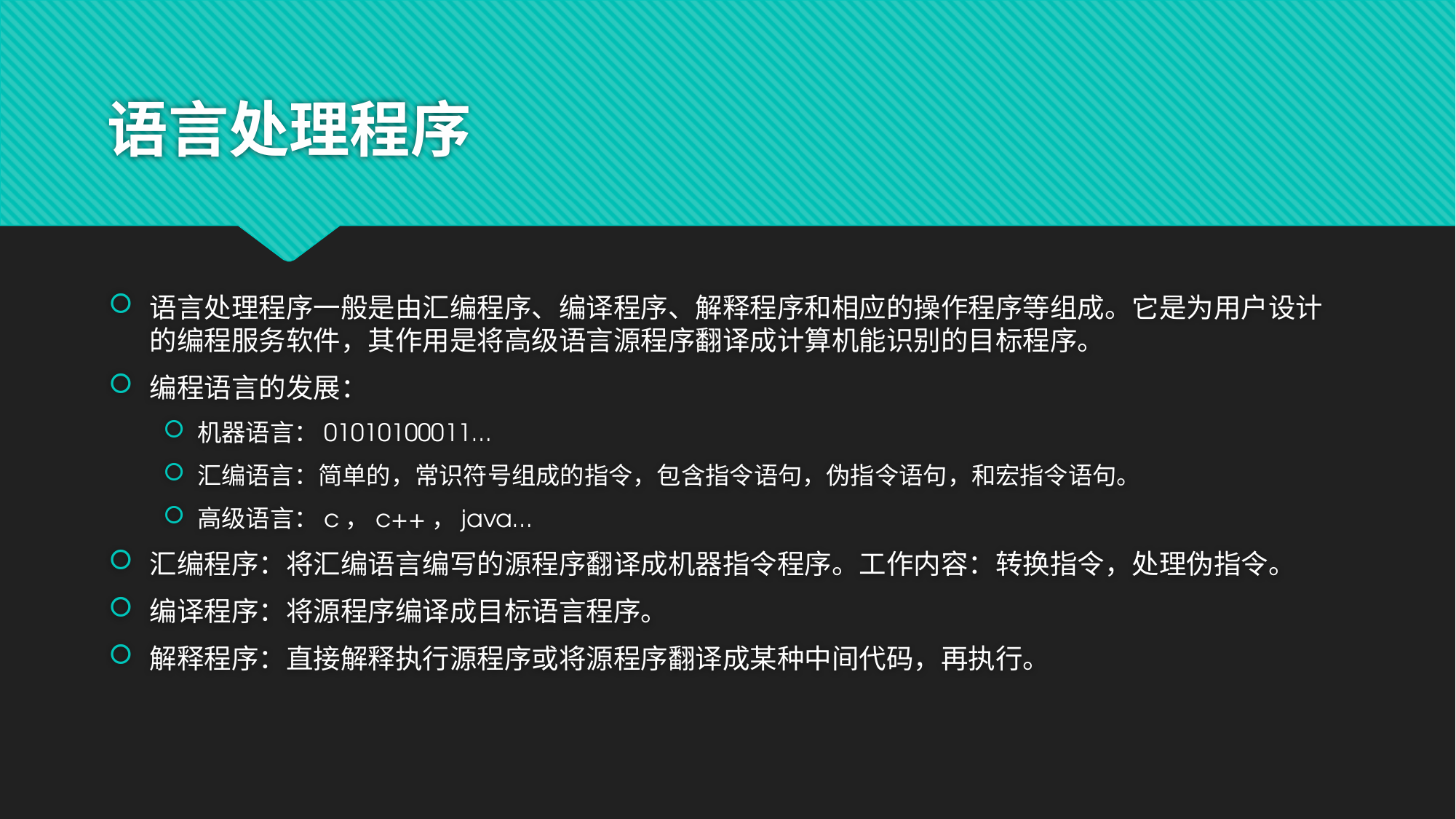

# 语言处理程序
语言处理程序一般是由汇编程序、编译程序、解释程序和相应的操作程序等组成。它是为用户设计的编程服务软件，其作用是将高级语言源程序翻译成计算机能识别的目标程序。
编程语言的发展：
机器语言：01010100011…
汇编语言：简单的，常识符号组成的指令，包含指令语句，伪指令语句，和宏指令语句。
高级语言：c，c++，java…
汇编程序：将汇编语言编写的源程序翻译成机器指令程序。工作内容：转换指令，处理伪指令。
编译程序：将源程序编译成目标语言程序。
解释程序：直接解释执行源程序或将源程序翻译成某种中间代码，再执行。